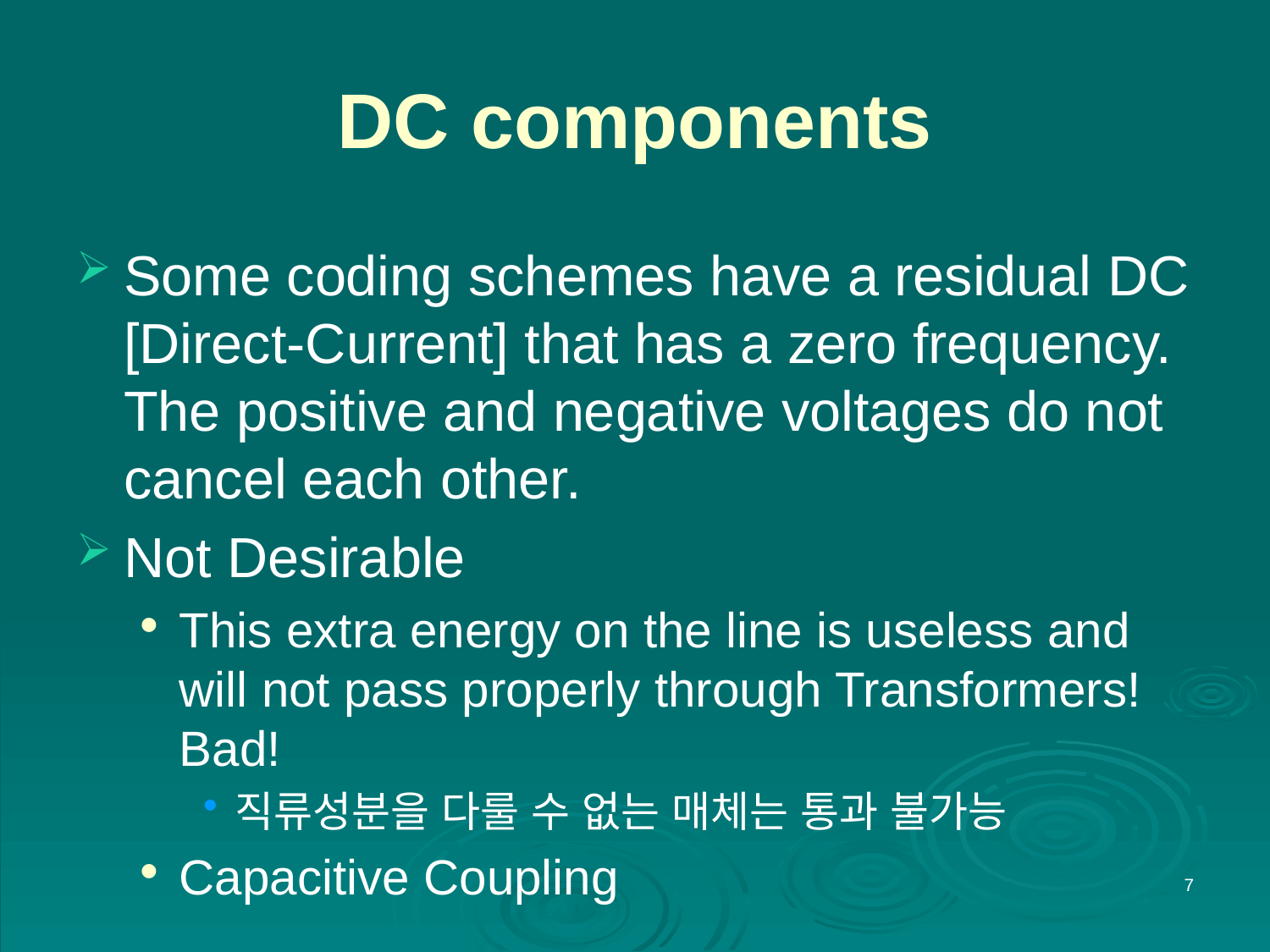

# DC components
Some coding schemes have a residual DC [Direct-Current] that has a zero frequency. The positive and negative voltages do not cancel each other.
Not Desirable
This extra energy on the line is useless and will not pass properly through Transformers! Bad!
직류성분을 다룰 수 없는 매체는 통과 불가능
Capacitive Coupling
7